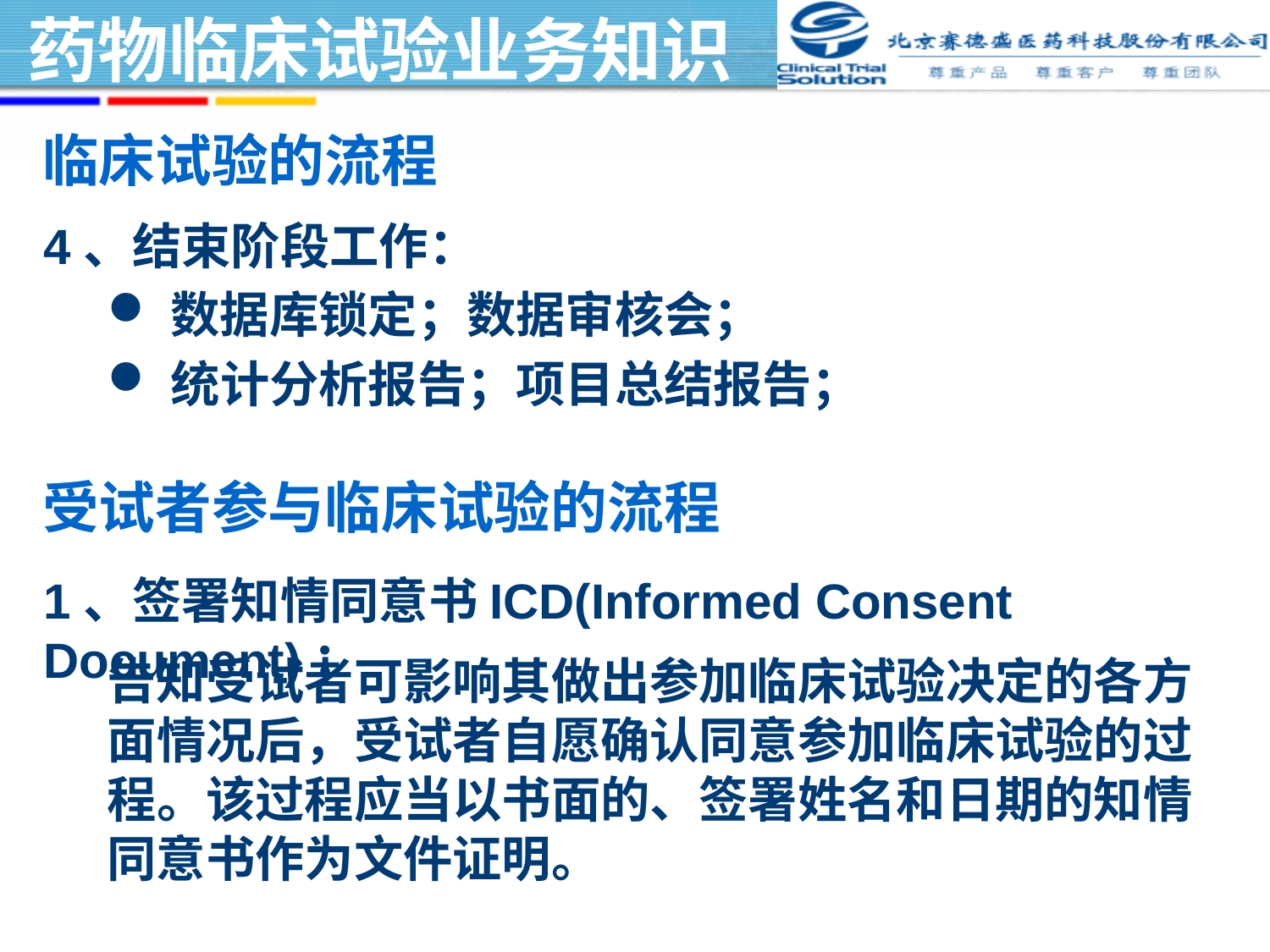

临床试验的流程
4、结束阶段工作：
数据库锁定；数据审核会；
统计分析报告；项目总结报告；
受试者参与临床试验的流程
1、签署知情同意书ICD(Informed Consent Document)；
告知受试者可影响其做出参加临床试验决定的各方面情况后，受试者自愿确认同意参加临床试验的过程。该过程应当以书面的、签署姓名和日期的知情同意书作为文件证明。